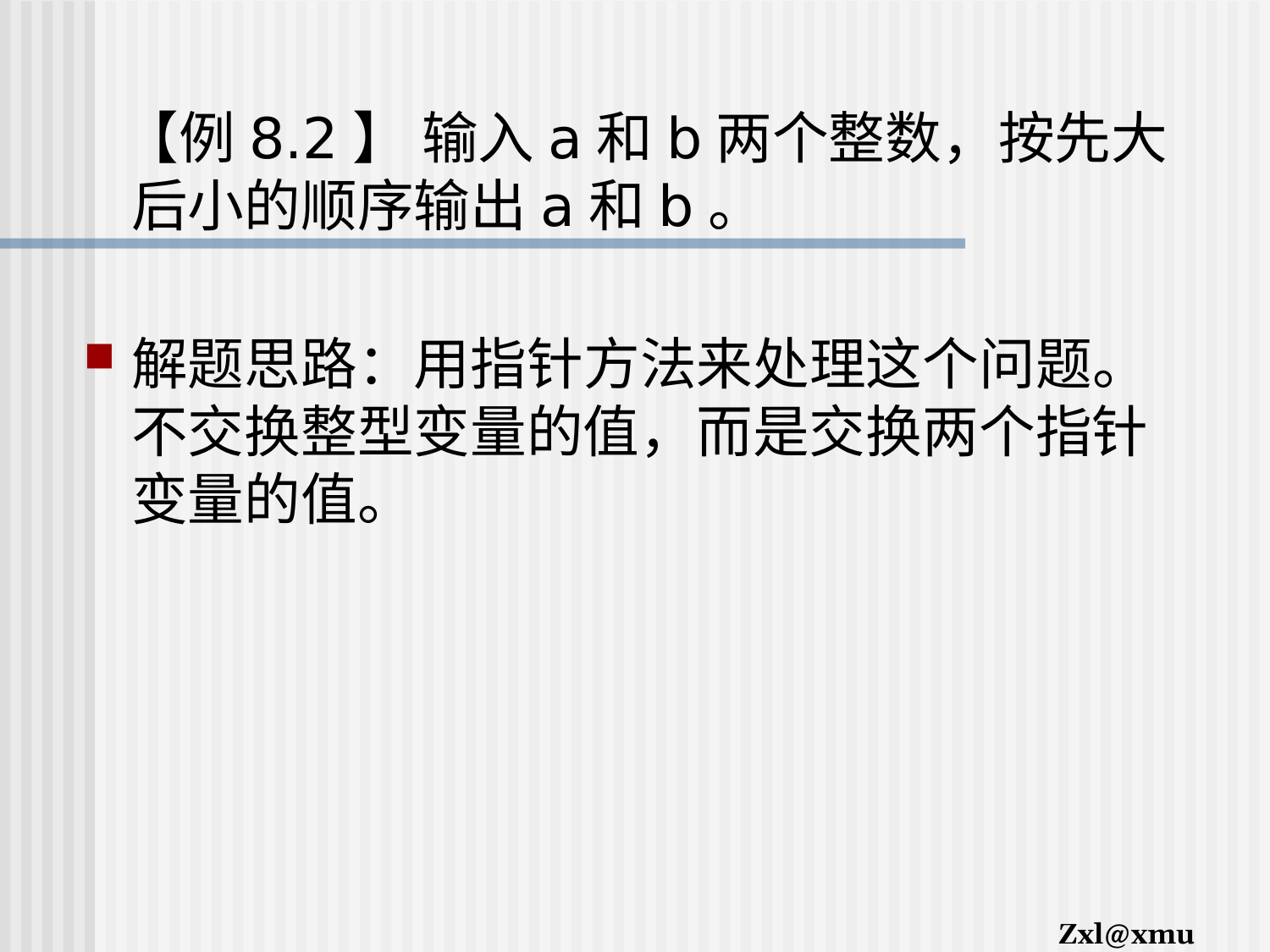

【例8.2】 输入a和b两个整数，按先大后小的顺序输出a和b。

解题思路：用指针方法来处理这个问题。不交换整型变量的值，而是交换两个指针变量的值。